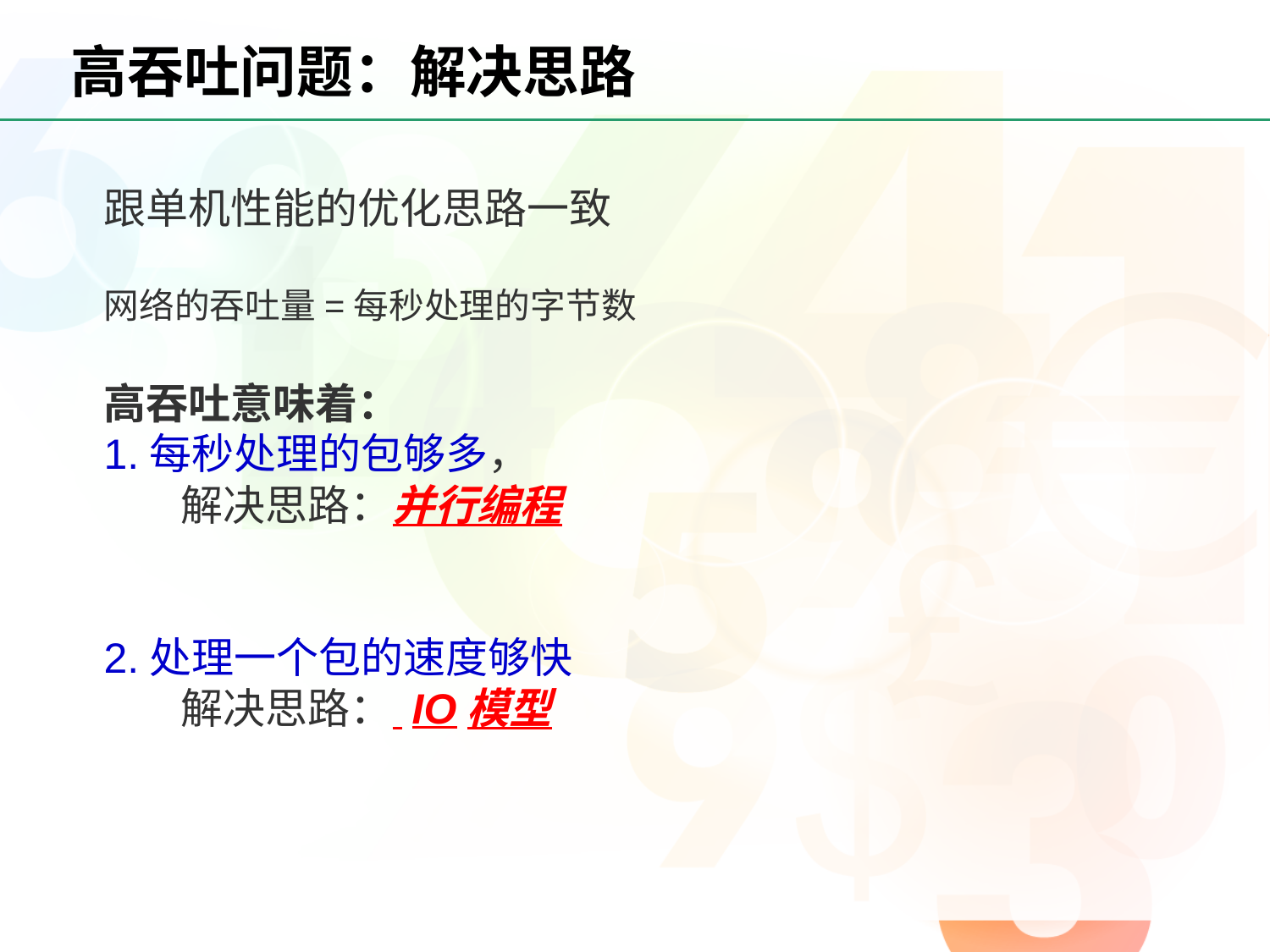

# 高吞吐问题：解决思路
跟单机性能的优化思路一致

网络的吞吐量=每秒处理的字节数

高吞吐意味着：
1.每秒处理的包够多，
       解决思路：并行编程

2.处理一个包的速度够快
       解决思路： IO模型